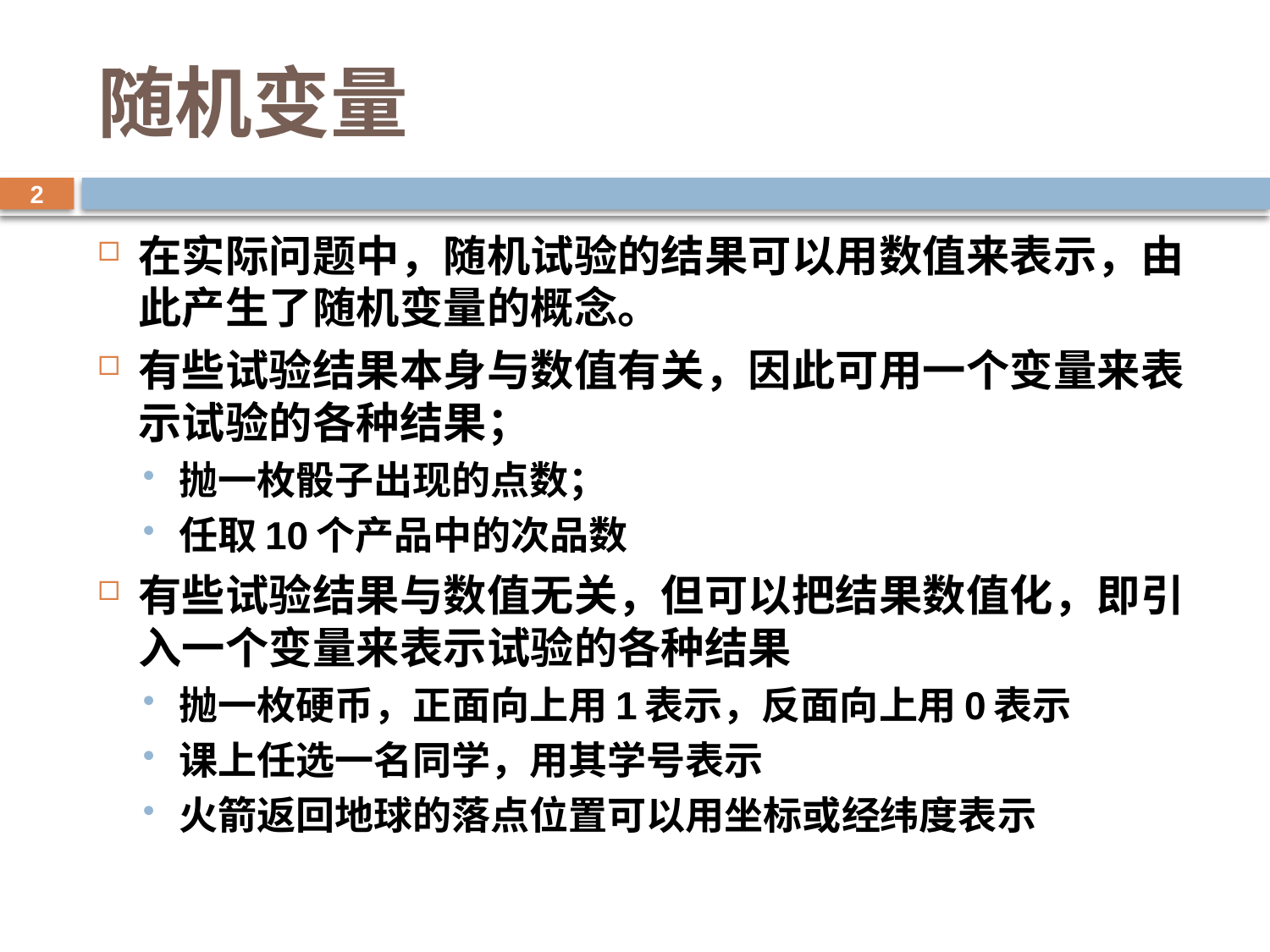

# 随机变量
2
在实际问题中，随机试验的结果可以用数值来表示，由此产生了随机变量的概念。
有些试验结果本身与数值有关，因此可用一个变量来表示试验的各种结果；
抛一枚骰子出现的点数；
任取10个产品中的次品数
有些试验结果与数值无关，但可以把结果数值化，即引入一个变量来表示试验的各种结果
抛一枚硬币，正面向上用1表示，反面向上用0表示
课上任选一名同学，用其学号表示
火箭返回地球的落点位置可以用坐标或经纬度表示